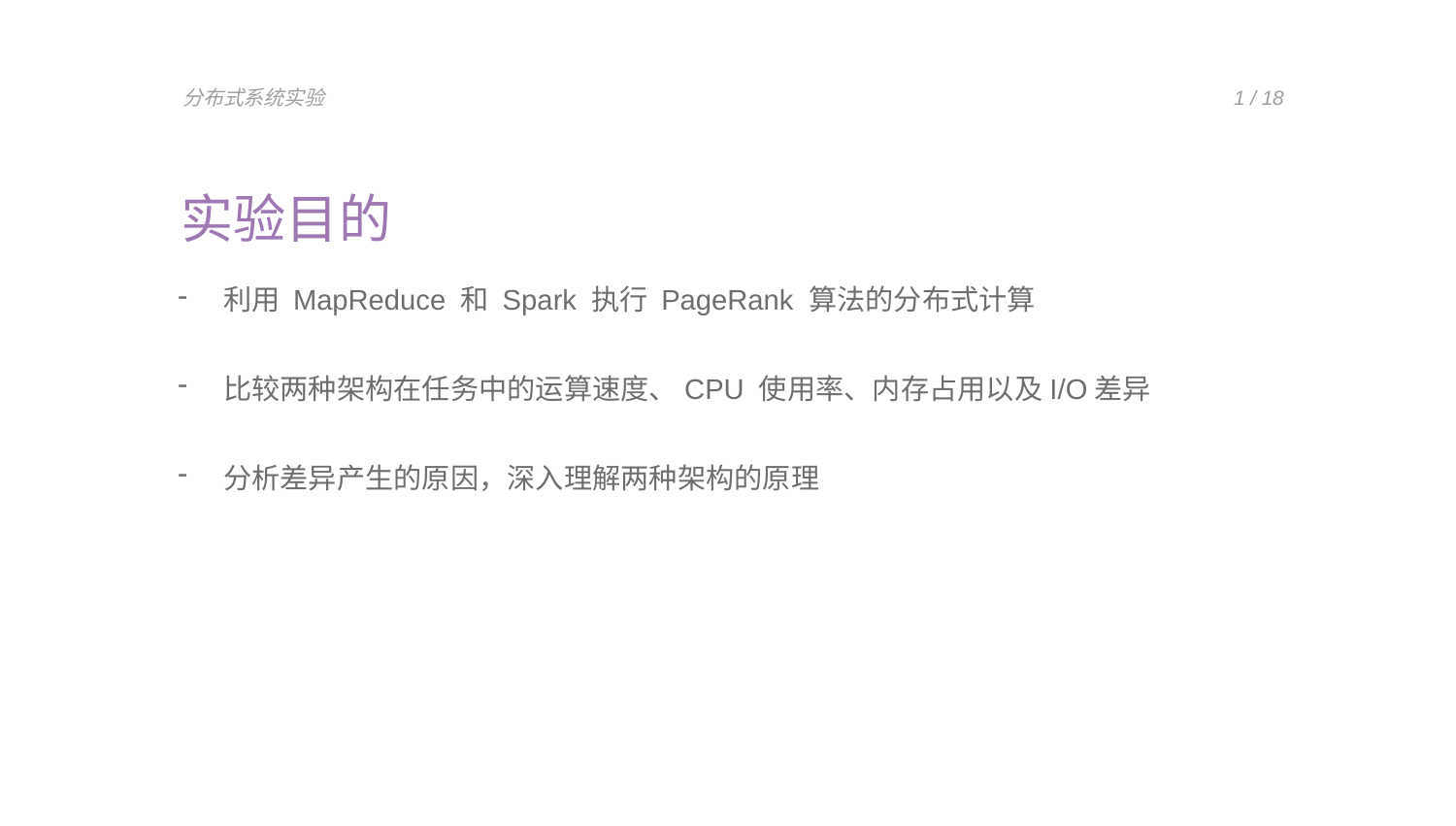

分布式系统实验
1 / 18
实验目的
利用 MapReduce 和 Spark 执行 PageRank 算法的分布式计算

比较两种架构在任务中的运算速度、CPU 使用率、内存占用以及I/O差异

分析差异产生的原因，深入理解两种架构的原理